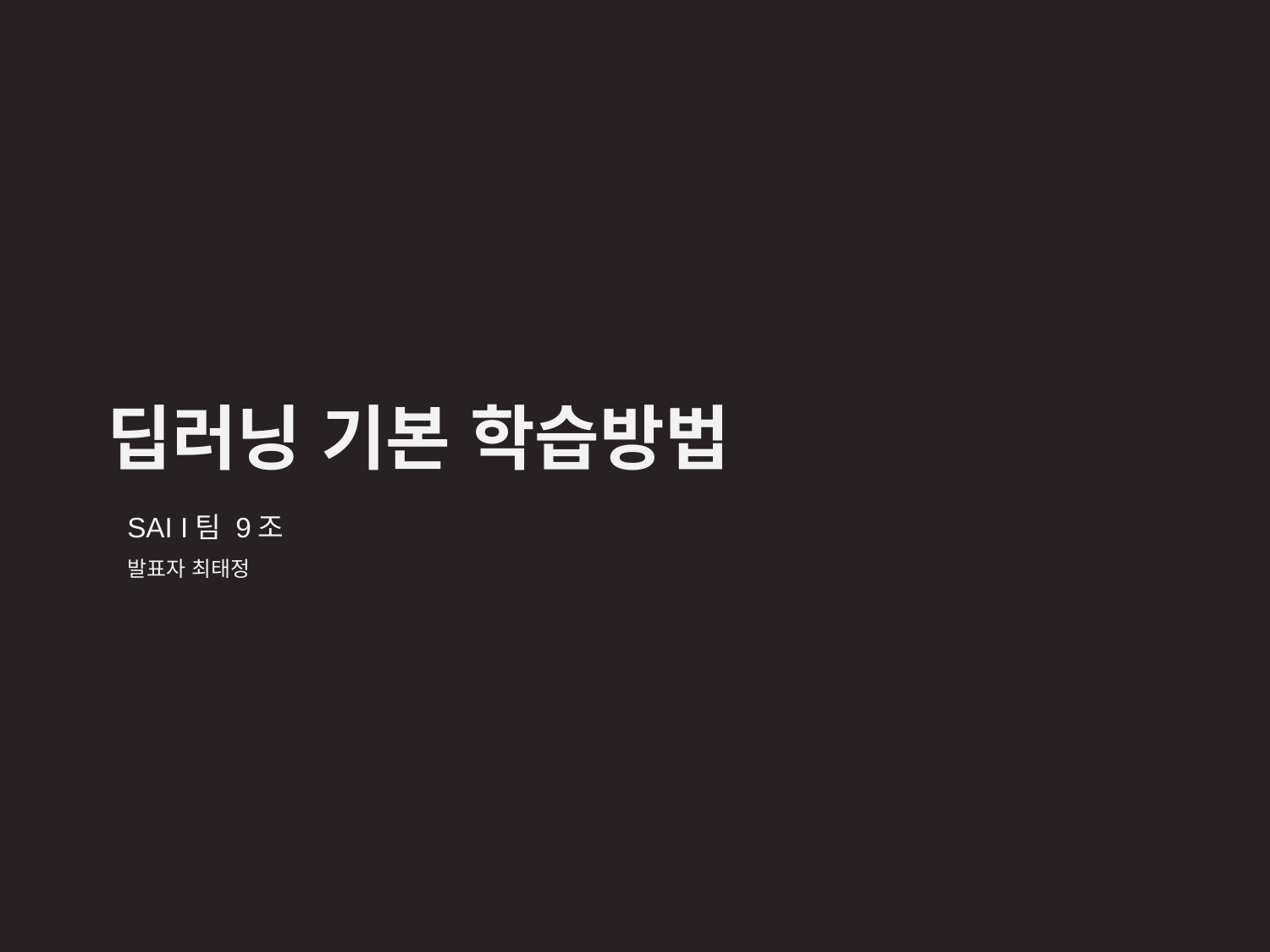

딥러닝 기본 학습방법
SAI I팀 9조
발표자 최태정